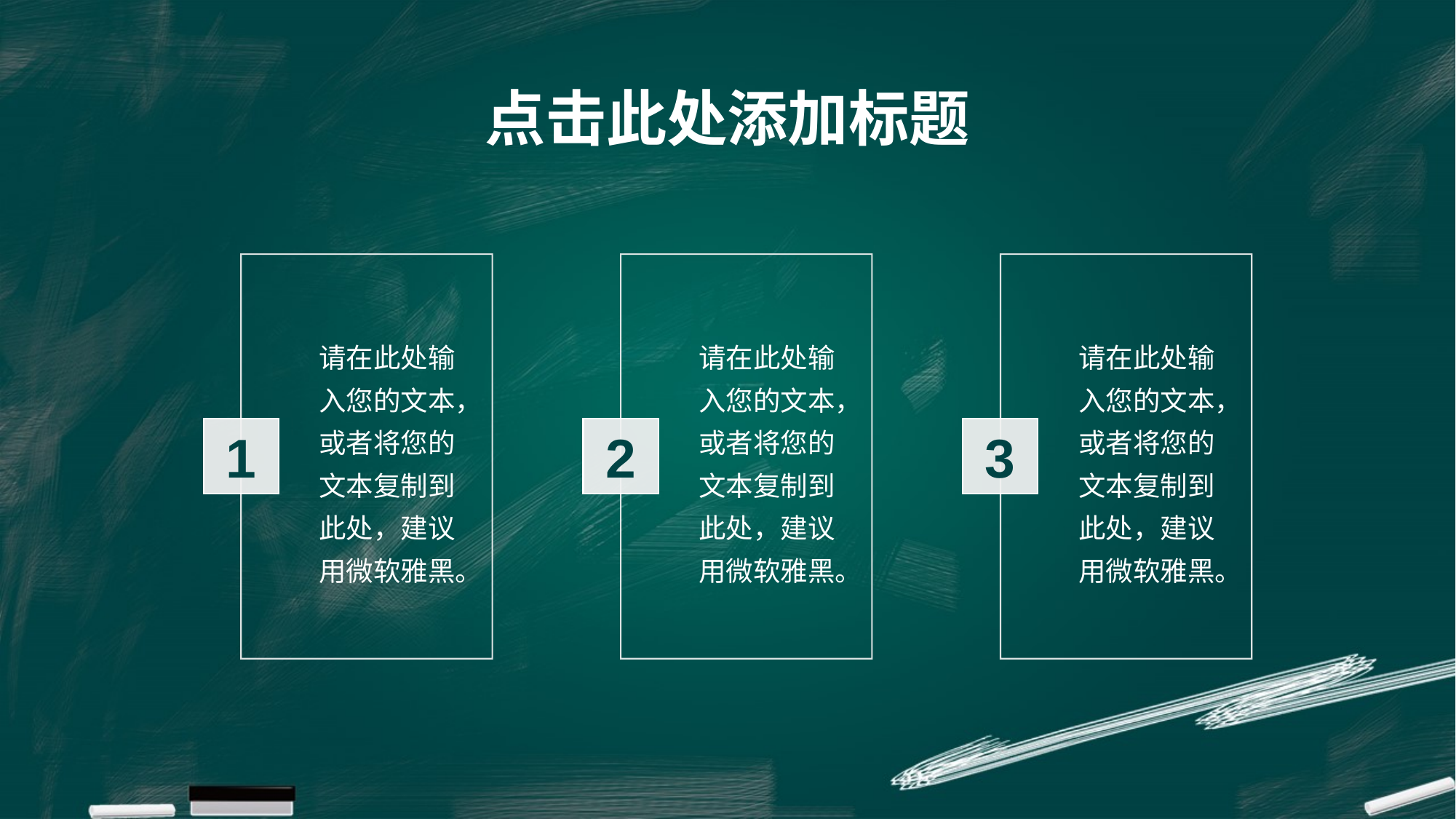

点击此处添加标题
请在此处输入您的文本，或者将您的文本复制到此处，建议用微软雅黑。
请在此处输入您的文本，或者将您的文本复制到此处，建议用微软雅黑。
请在此处输入您的文本，或者将您的文本复制到此处，建议用微软雅黑。
1
2
3